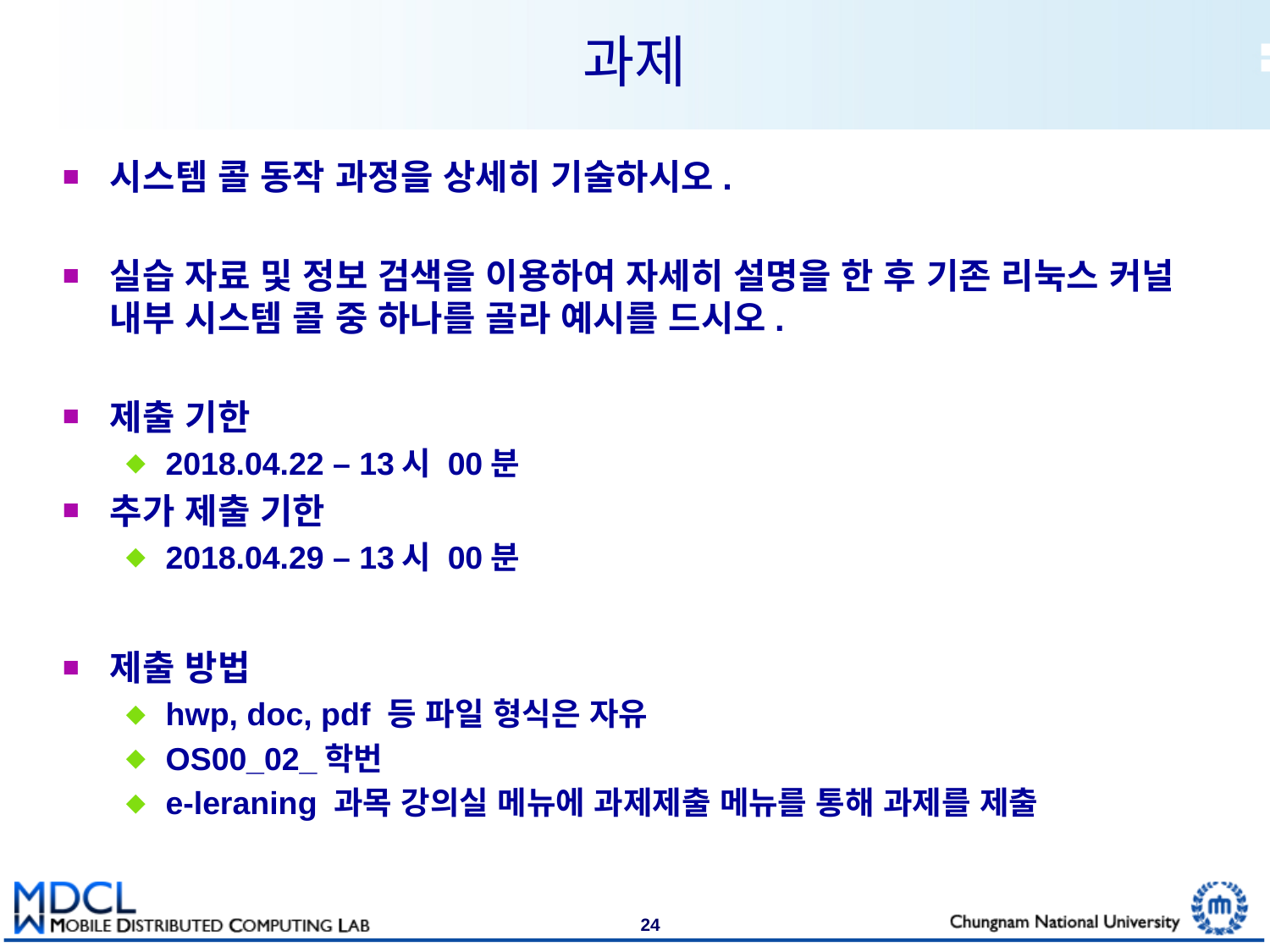

# 과제
시스템 콜 동작 과정을 상세히 기술하시오.

실습 자료 및 정보 검색을 이용하여 자세히 설명을 한 후 기존 리눅스 커널 내부 시스템 콜 중 하나를 골라 예시를 드시오.

제출 기한
2018.04.22 – 13시 00분
추가 제출 기한
2018.04.29 – 13시 00분

제출 방법
hwp, doc, pdf 등 파일 형식은 자유
OS00_02_학번
e-leraning 과목 강의실 메뉴에 과제제출 메뉴를 통해 과제를 제출